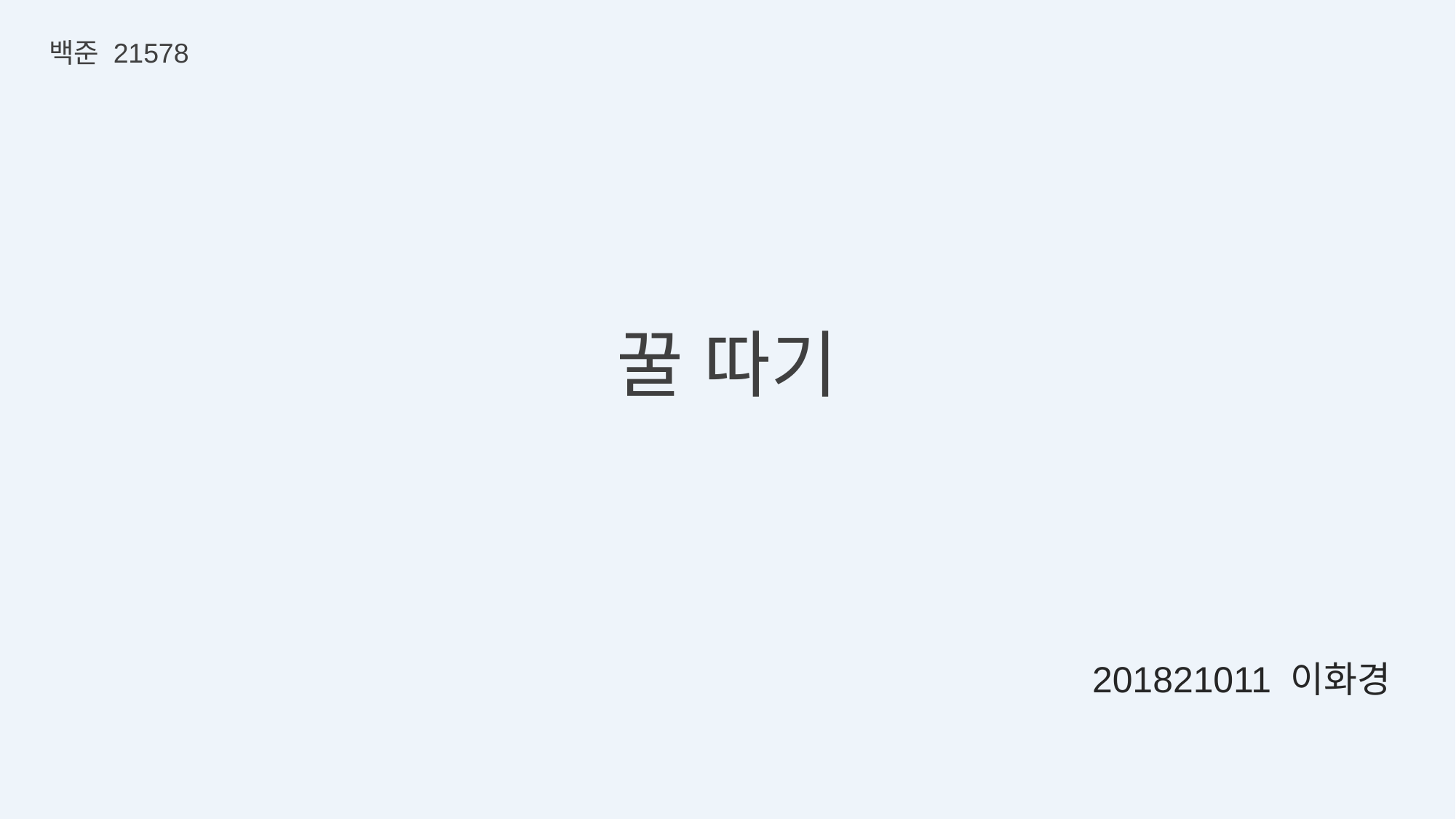

백준 21578
# 꿀 따기
201821011 이화경